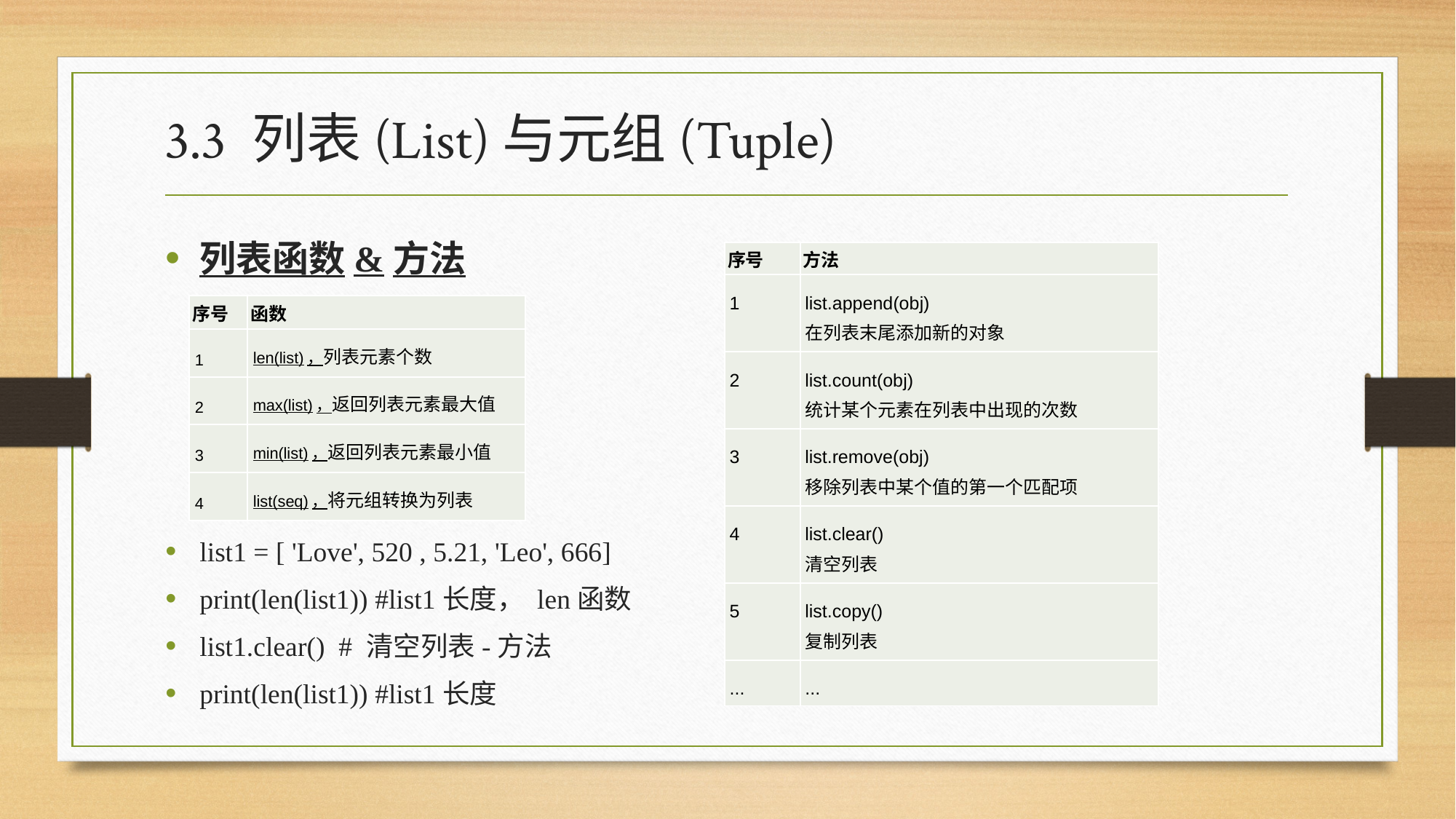

# 3.3 列表(List)与元组(Tuple)
列表函数&方法

list1 = [ 'Love', 520 , 5.21, 'Leo', 666]
print(len(list1)) #list1长度， len函数
list1.clear()  # 清空列表-方法
print(len(list1)) #list1长度

| 序号 | 方法 |
| --- | --- |
| 1 | list.append(obj) 在列表末尾添加新的对象 |
| 2 | list.count(obj) 统计某个元素在列表中出现的次数 |
| 3 | list.remove(obj) 移除列表中某个值的第一个匹配项 |
| 4 | list.clear() 清空列表 |
| 5 | list.copy() 复制列表 |
| ... | ... |
| 序号 | 函数 |
| --- | --- |
| 1 | len(list)，列表元素个数 |
| 2 | max(list)，返回列表元素最大值 |
| 3 | min(list)，返回列表元素最小值 |
| 4 | list(seq)，将元组转换为列表 |